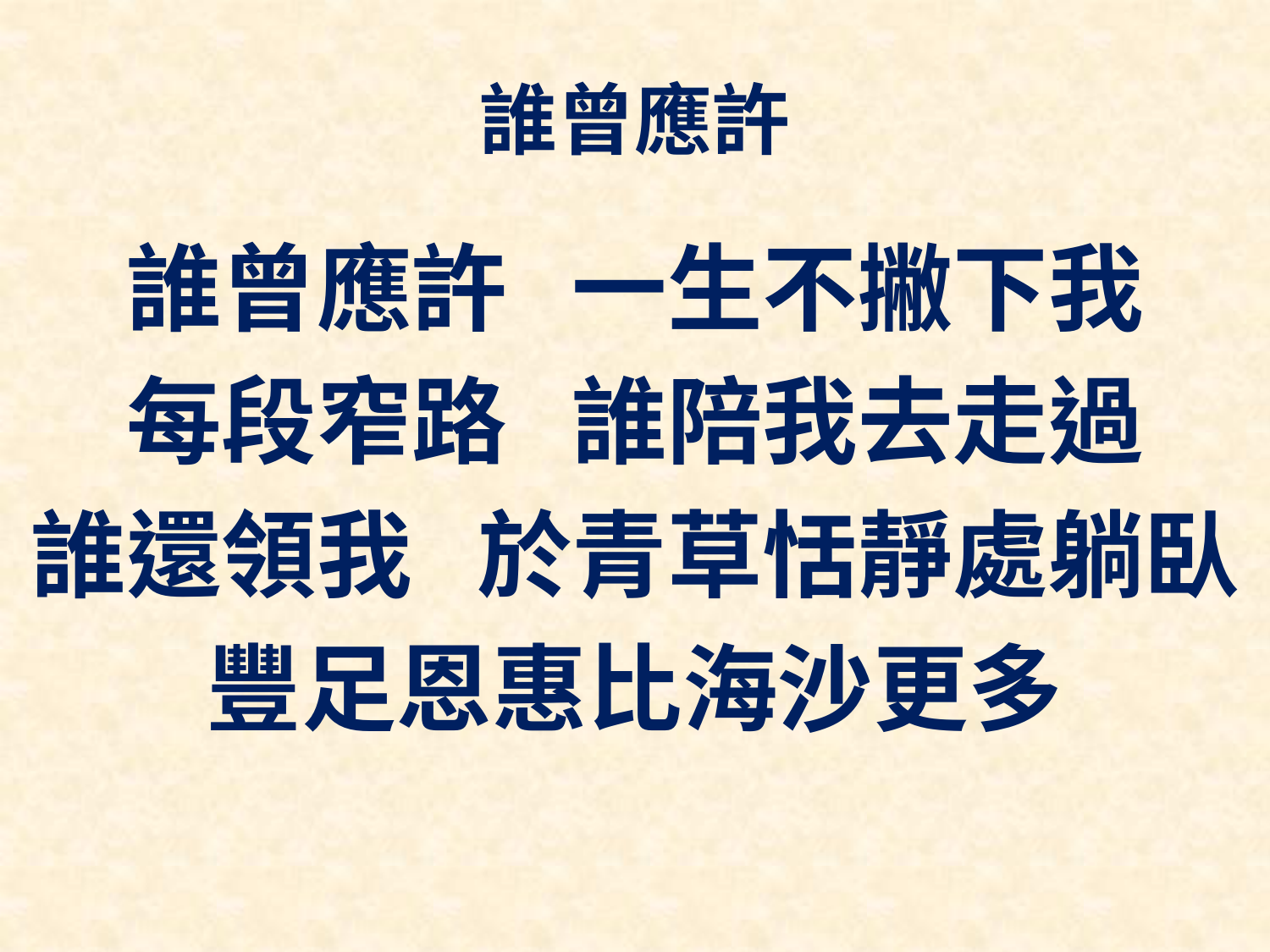

# 誰曾應許
誰曾應許   一生不撇下我
每段窄路   誰陪我去走過
誰還領我   於青草恬靜處躺臥
豐足恩惠比海沙更多